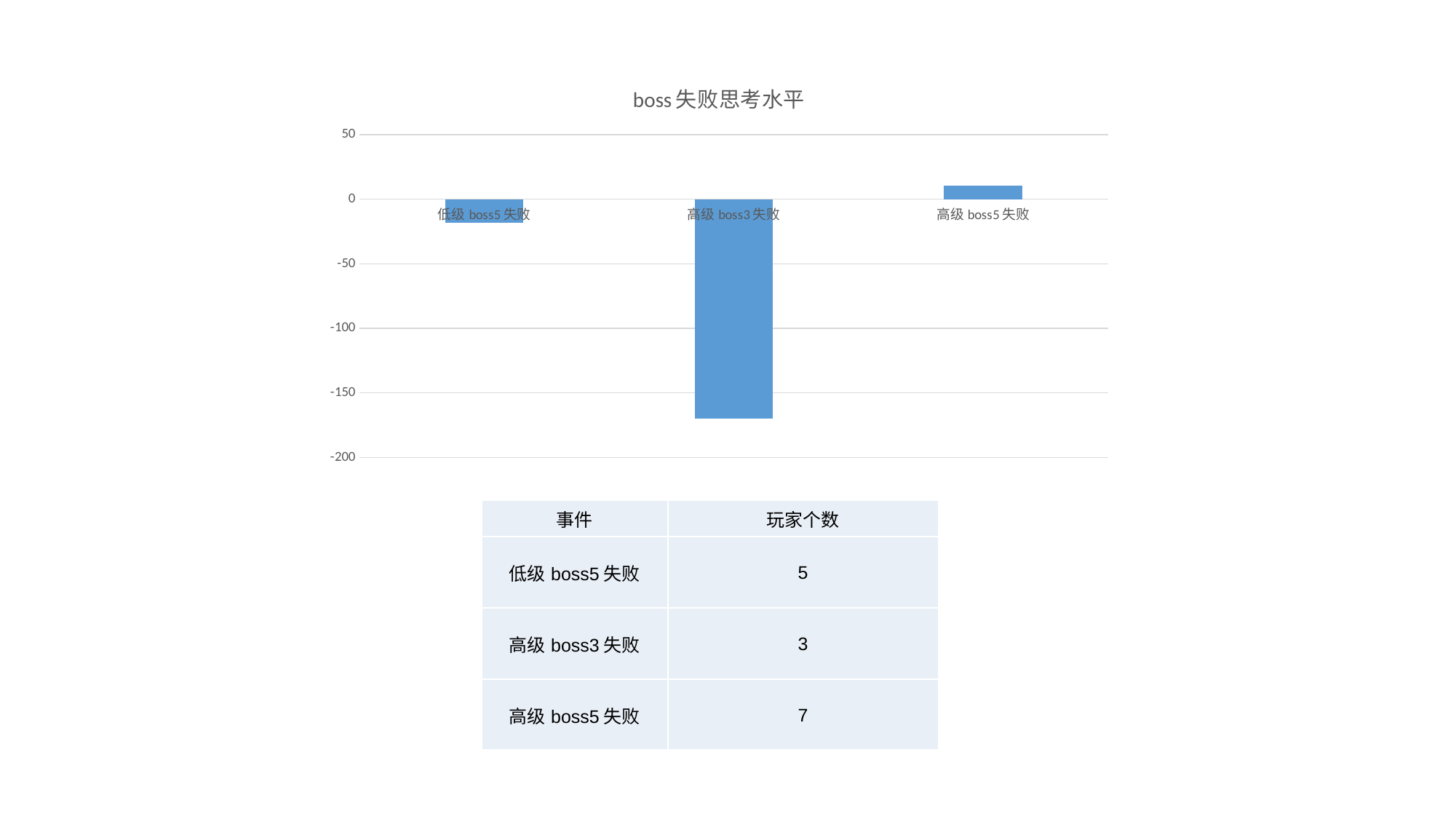

### Chart: boss失败思考水平

| Category |  |
|---|---|
| 低级boss5失败 | -18.4124426862583 |
| 高级boss3失败 | -170.10906038417852 |
| 高级boss5失败 | 10.77924040154993 |
| 事件 | 玩家个数 |
| --- | --- |
| 低级boss5失败 | 5 |
| 高级boss3失败 | 3 |
| 高级boss5失败 | 7 |